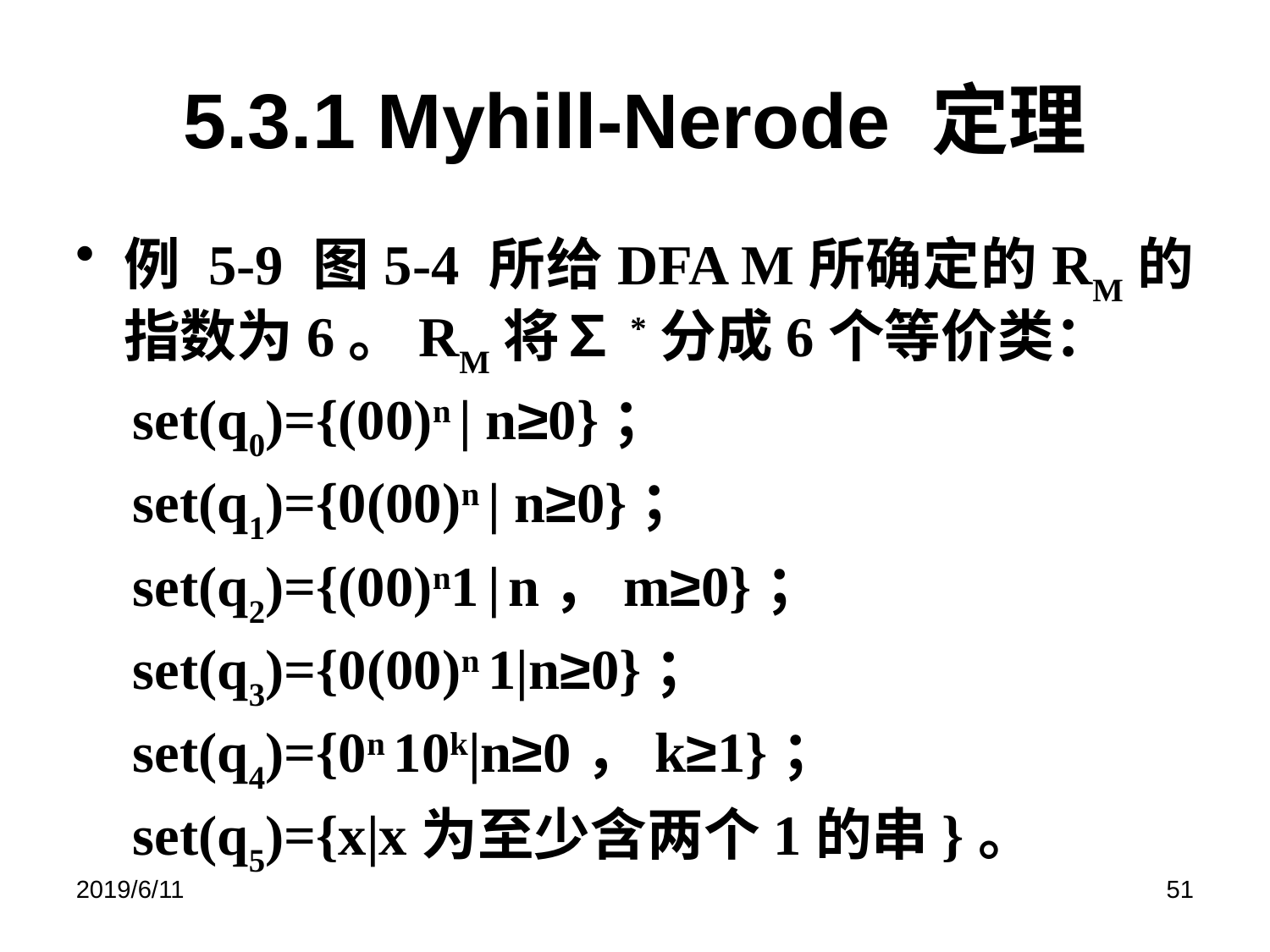

# 5.3.1 Myhill-Nerode 定理
例 5-9 图5-4 所给DFA M所确定的RM的指数为6。RM将∑*分成6个等价类：
    set(q0)={(00)n | n≥0}；
    set(q1)={0(00)n | n≥0}；
    set(q2)={(00)n1 | n，m≥0}；
    set(q3)={0(00)n 1|n≥0}；
    set(q4)={0n 10k|n≥0，k≥1}；
    set(q5)={x|x为至少含两个1的串}。
2019/6/11
51